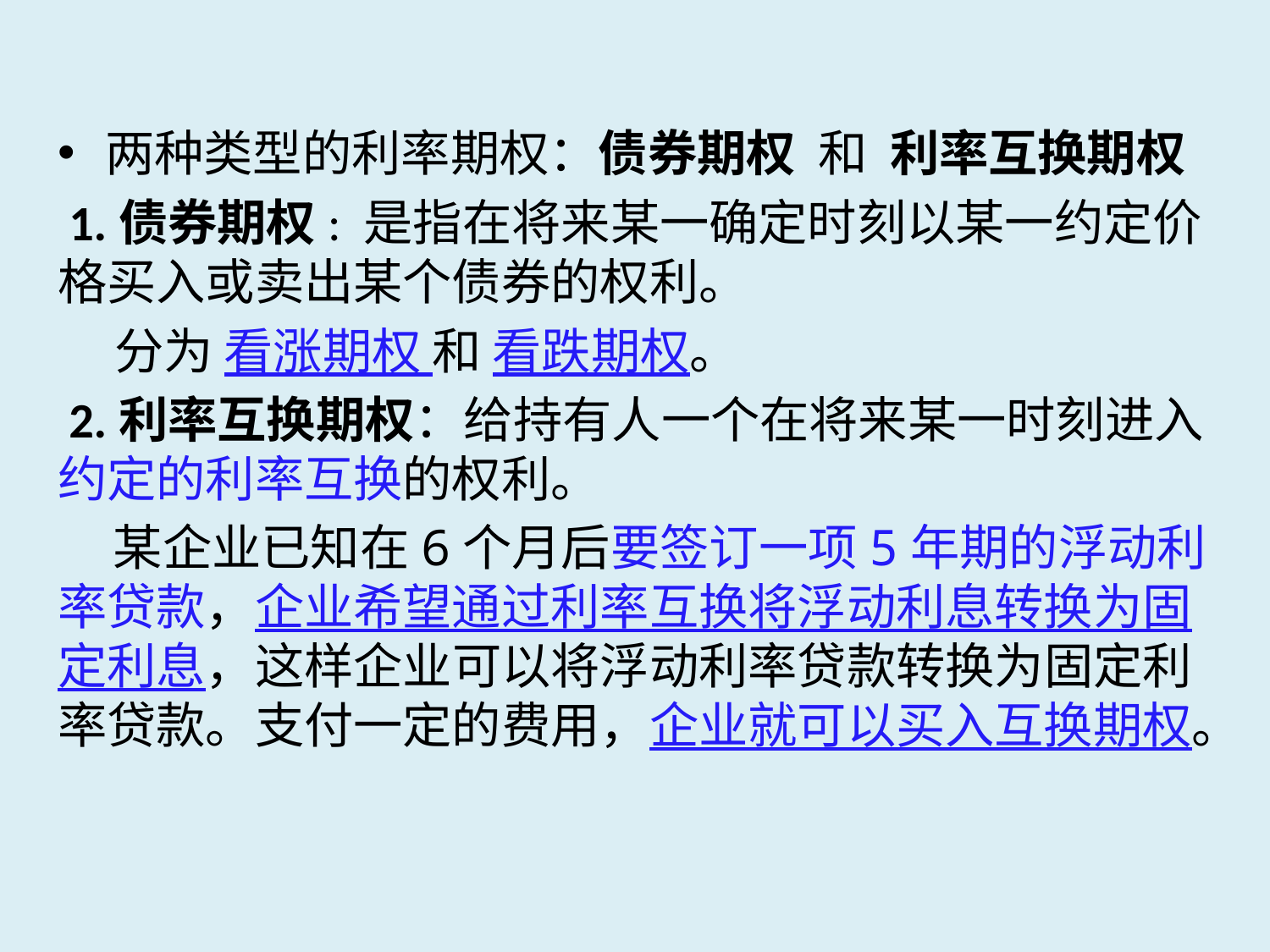

两种类型的利率期权：债券期权  和  利率互换期权
 1.债券期权: 是指在将来某一确定时刻以某一约定价格买入或卖出某个债券的权利。
    分为 看涨期权 和 看跌期权。
 2.利率互换期权：给持有人一个在将来某一时刻进入约定的利率互换的权利。
    某企业已知在6个月后要签订一项5年期的浮动利率贷款，企业希望通过利率互换将浮动利息转换为固定利息，这样企业可以将浮动利率贷款转换为固定利率贷款。支付一定的费用，企业就可以买入互换期权。